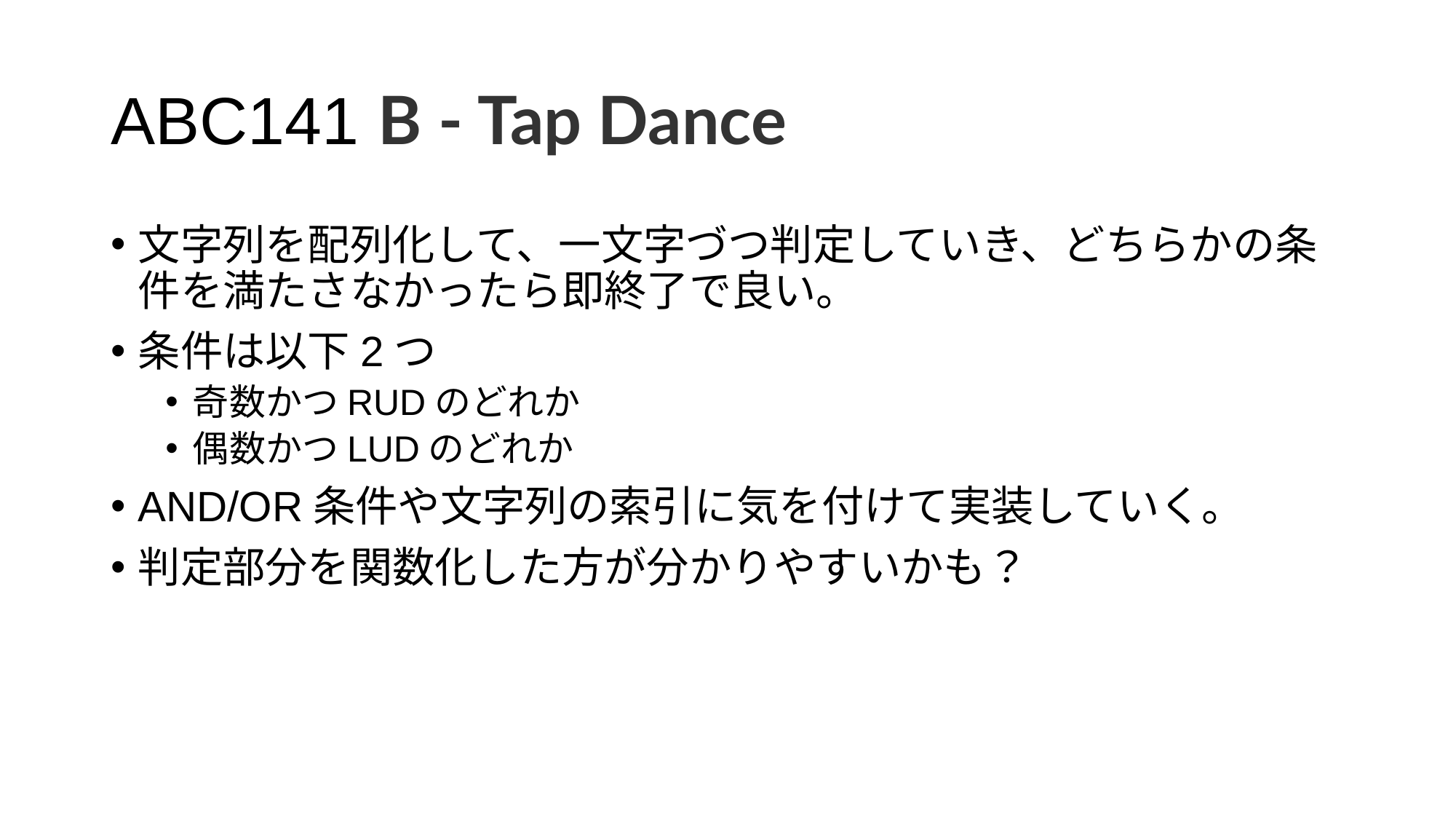

# ABC141 B - Tap Dance
文字列を配列化して、一文字づつ判定していき、どちらかの条件を満たさなかったら即終了で良い。
条件は以下2つ
奇数かつRUDのどれか
偶数かつLUDのどれか
AND/OR条件や文字列の索引に気を付けて実装していく。
判定部分を関数化した方が分かりやすいかも？